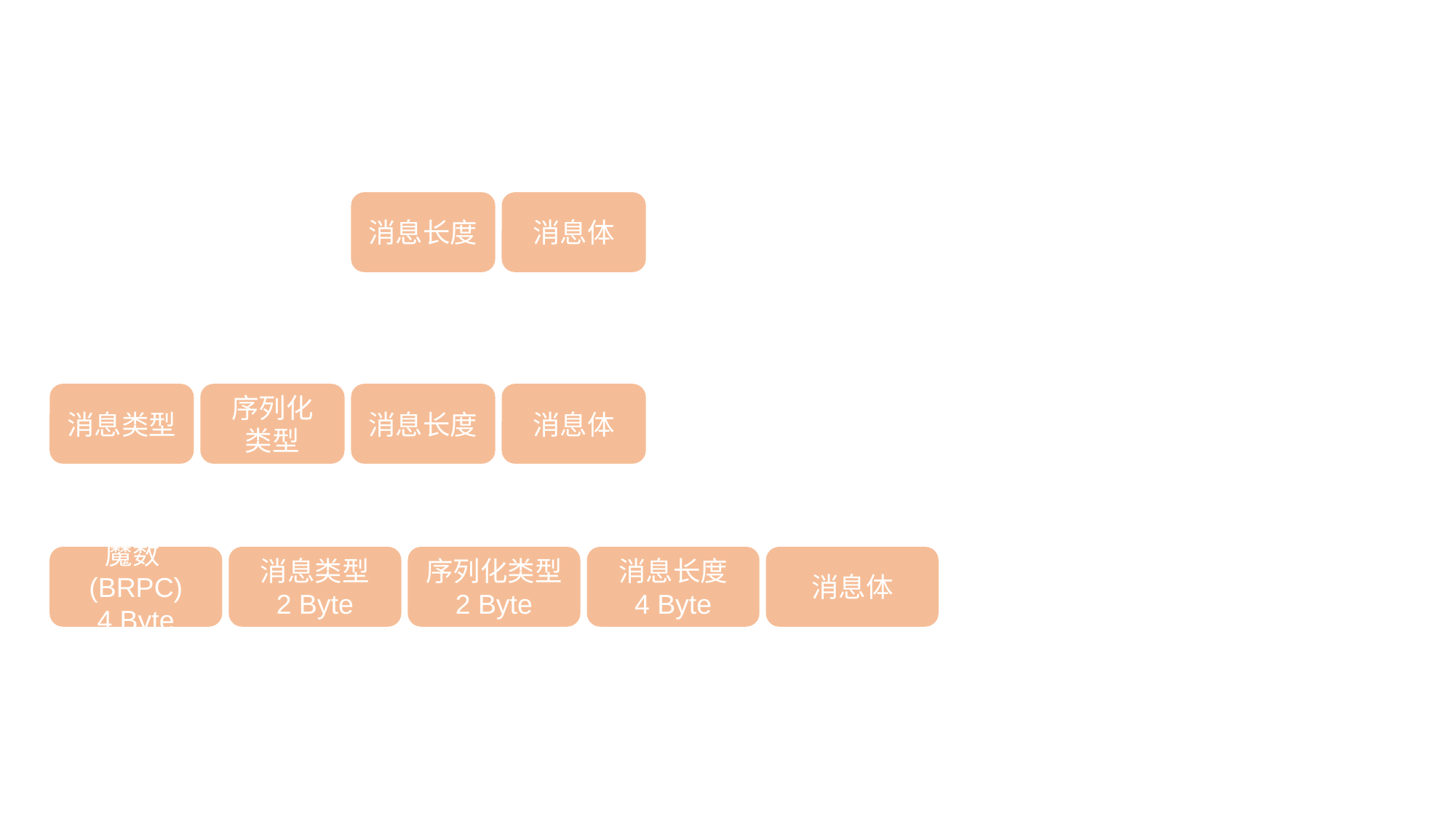

消息长度
消息体
消息类型
序列化
类型
消息长度
消息体
魔数(BRPC)
4 Byte
消息类型
2 Byte
序列化类型
2 Byte
消息长度
4 Byte
消息体